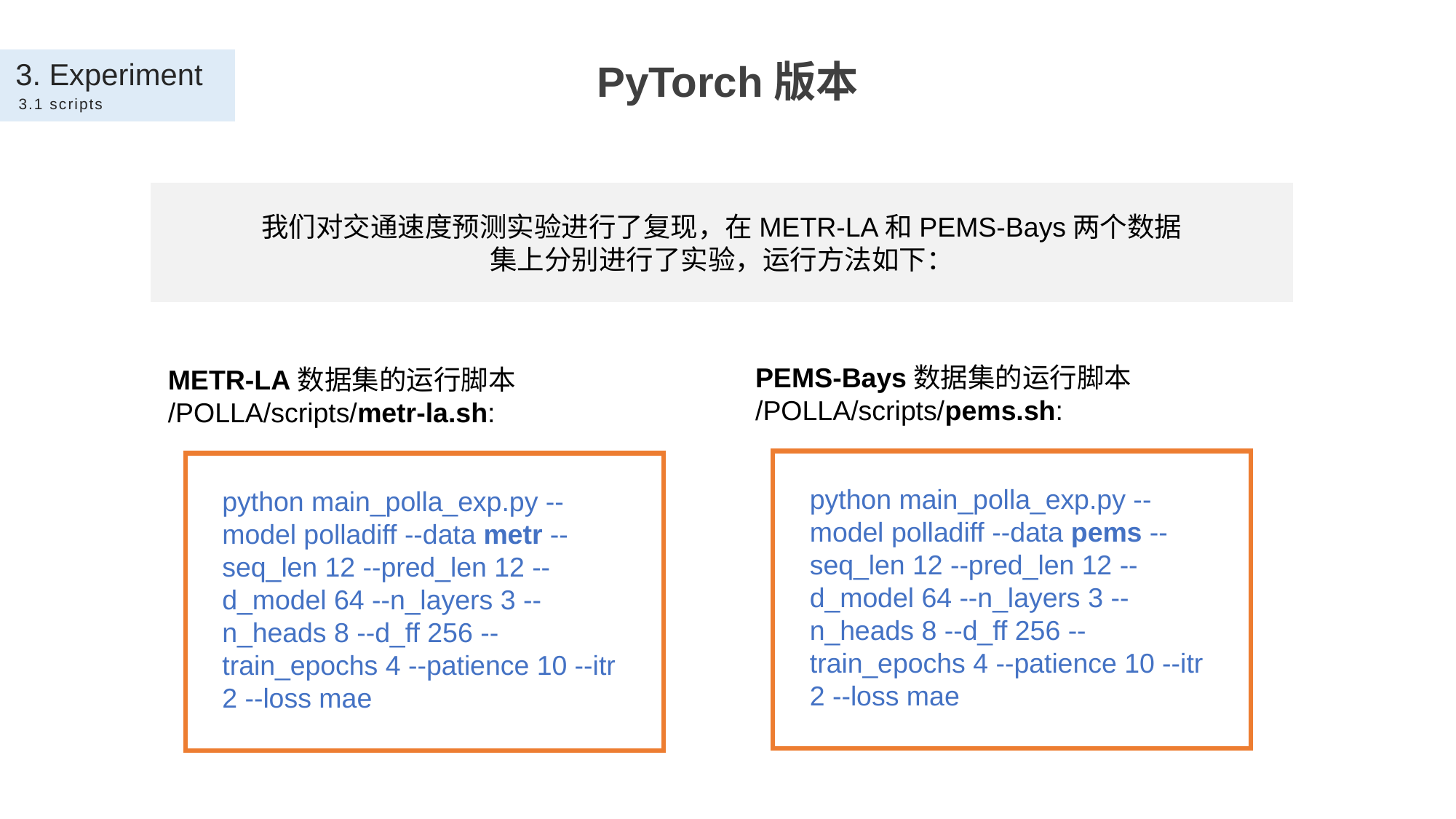

3. Experiment
3.1 scripts
PyTorch版本
我们对交通速度预测实验进行了复现，在METR-LA和PEMS-Bays两个数据集上分别进行了实验，运行方法如下：
PEMS-Bays数据集的运行脚本
/POLLA/scripts/pems.sh:
METR-LA数据集的运行脚本
/POLLA/scripts/metr-la.sh:

python main_polla_exp.py --model polladiff --data pems --seq_len 12 --pred_len 12 --d_model 64 --n_layers 3 --n_heads 8 --d_ff 256 --train_epochs 4 --patience 10 --itr 2 --loss mae
python main_polla_exp.py --model polladiff --data metr --seq_len 12 --pred_len 12 --d_model 64 --n_layers 3 --n_heads 8 --d_ff 256 --train_epochs 4 --patience 10 --itr 2 --loss mae